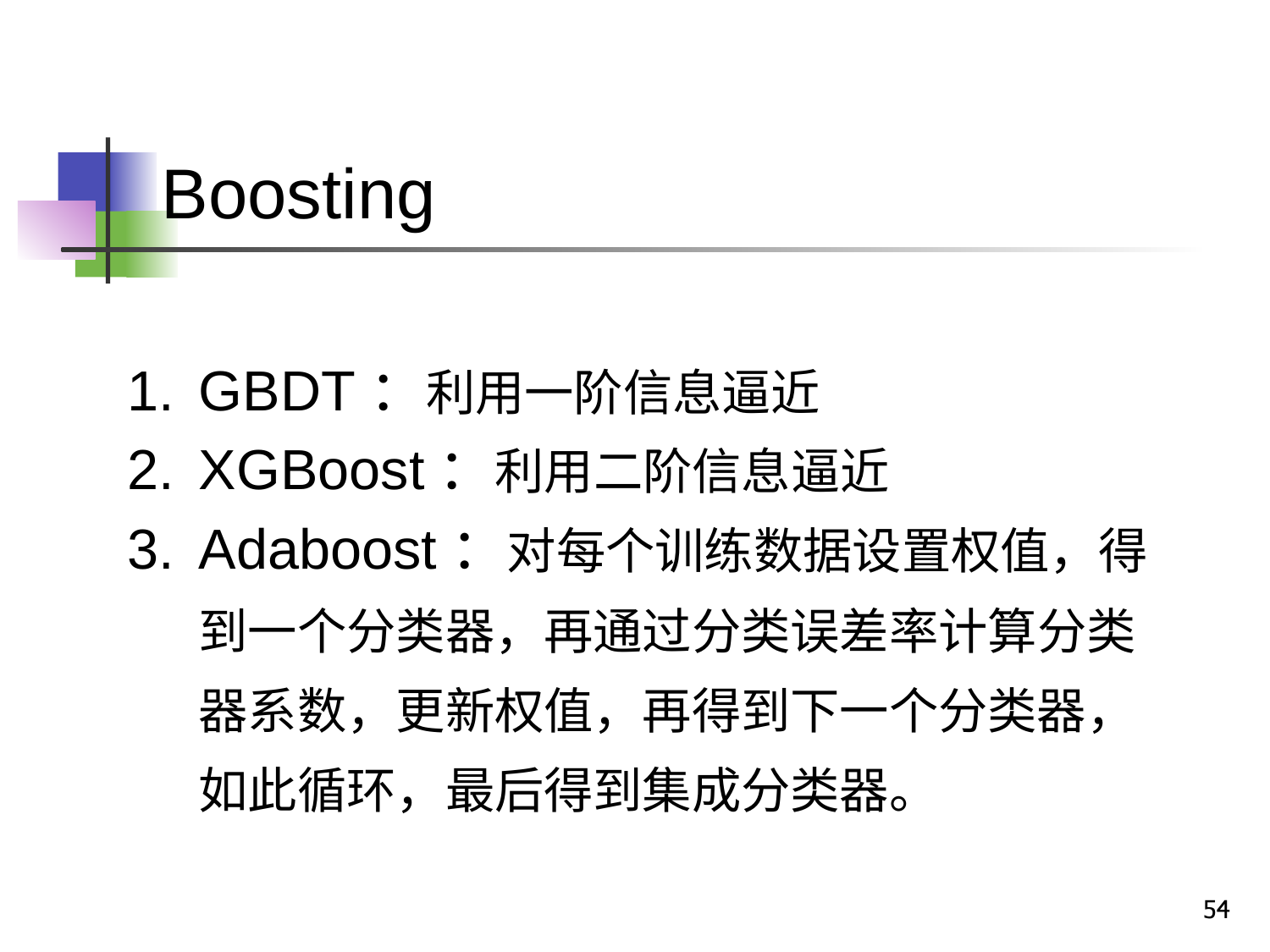

# Boosting
GBDT：利用一阶信息逼近
XGBoost：利用二阶信息逼近
Adaboost：对每个训练数据设置权值，得到一个分类器，再通过分类误差率计算分类器系数，更新权值，再得到下一个分类器，如此循环，最后得到集成分类器。
54